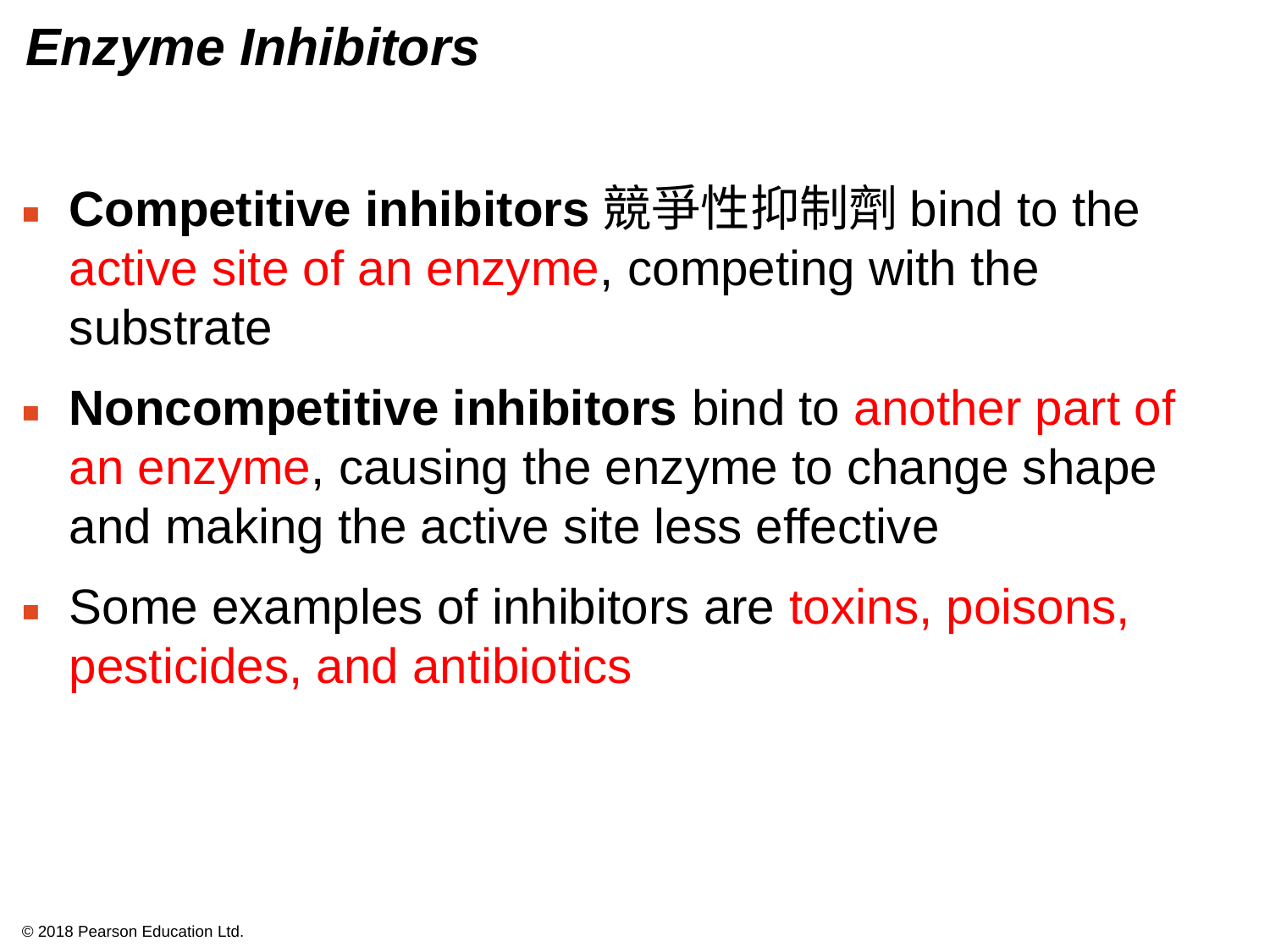

# Enzyme Inhibitors
Competitive inhibitors競爭性抑制劑bind to the active site of an enzyme, competing with the substrate
Noncompetitive inhibitors bind to another part of an enzyme, causing the enzyme to change shape and making the active site less effective
Some examples of inhibitors are toxins, poisons, pesticides, and antibiotics
© 2018 Pearson Education Ltd.